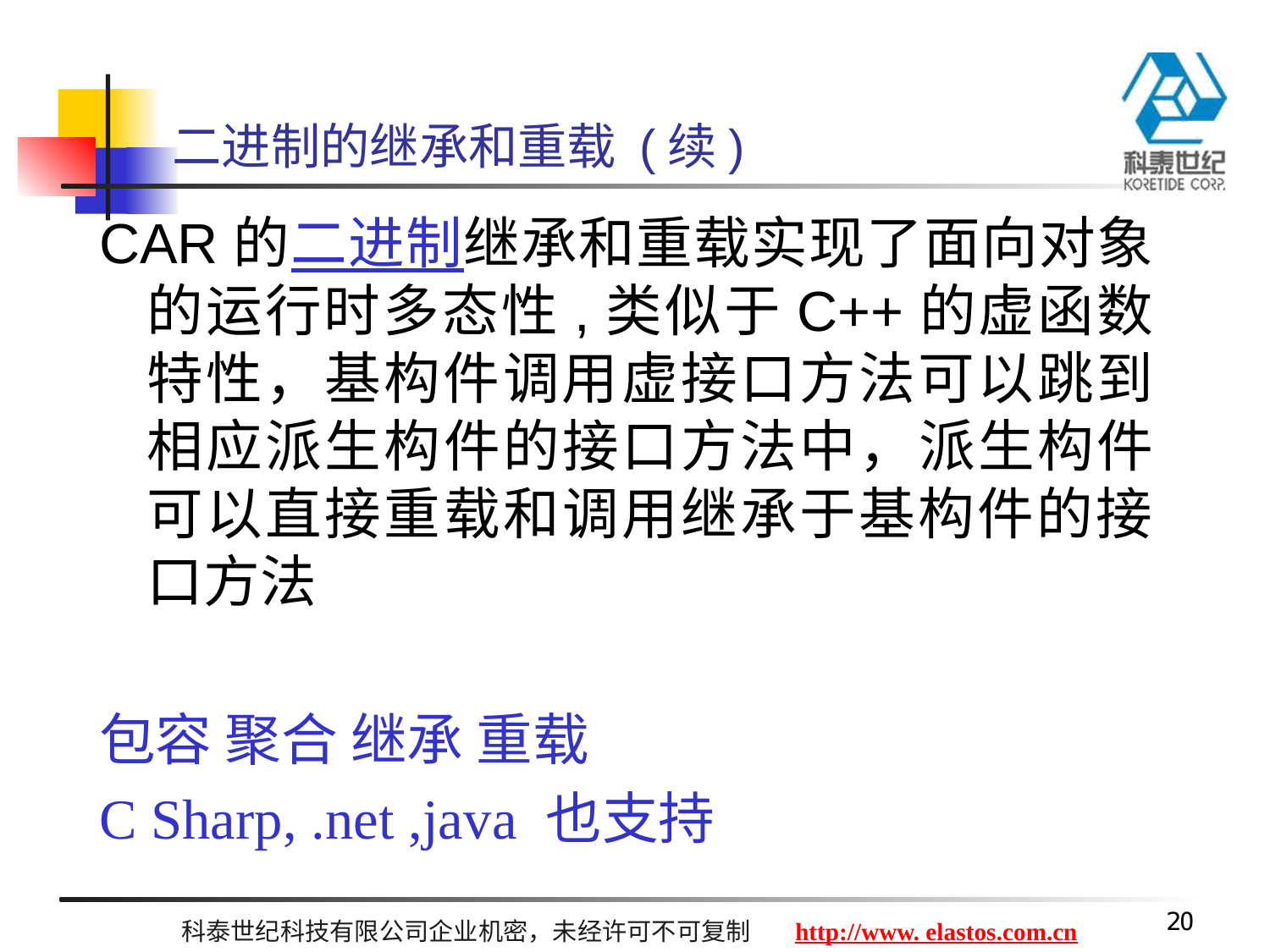

# 二进制的继承和重载 (续)
CAR的二进制继承和重载实现了面向对象的运行时多态性,类似于C++的虚函数特性，基构件调用虚接口方法可以跳到相应派生构件的接口方法中，派生构件可以直接重载和调用继承于基构件的接口方法

包容 聚合 继承 重载
C Sharp, .net ,java 也支持
20